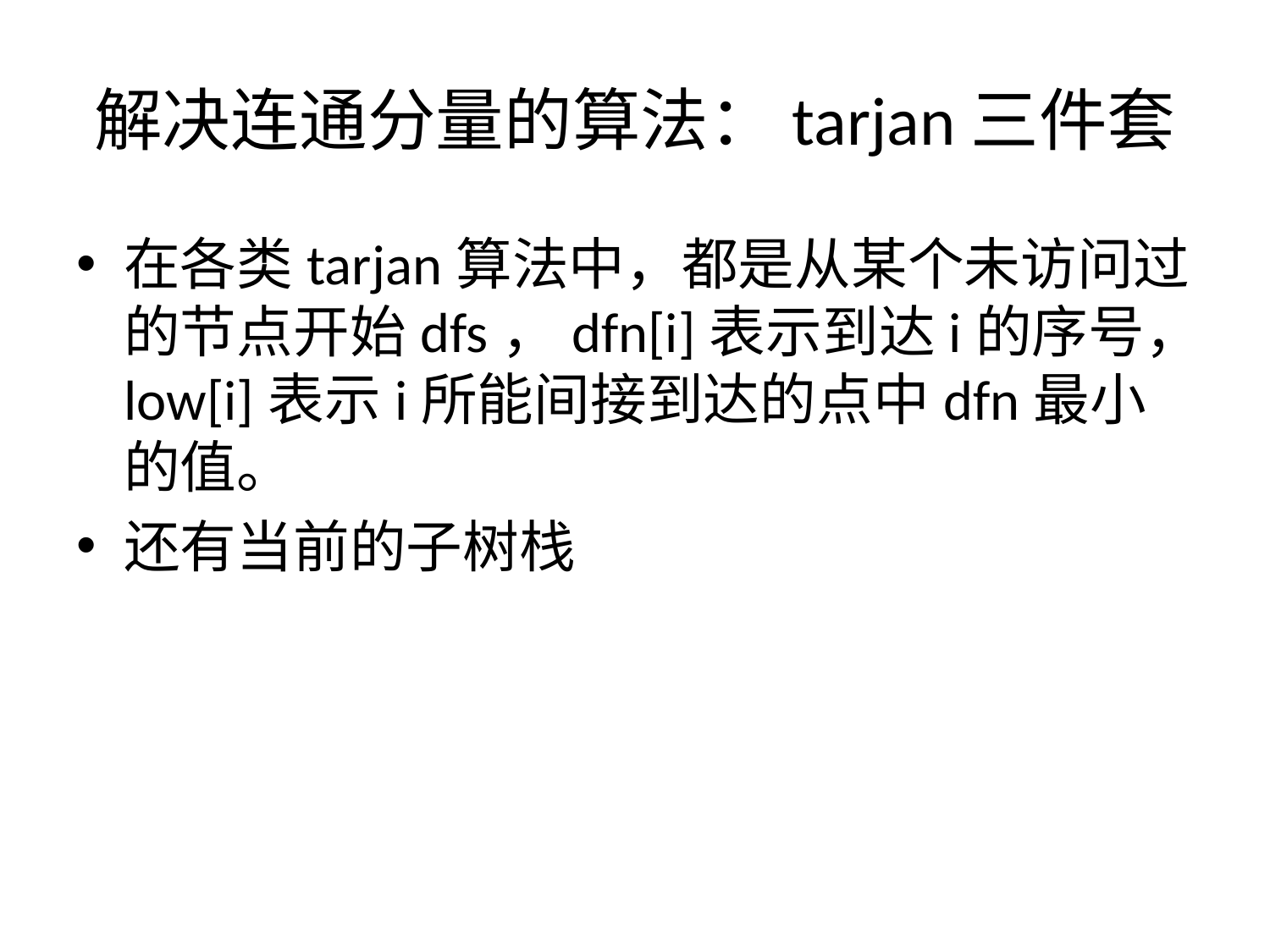

# 解决连通分量的算法：tarjan三件套
在各类tarjan算法中，都是从某个未访问过的节点开始dfs，dfn[i]表示到达i的序号，low[i]表示i所能间接到达的点中dfn最小的值。
还有当前的子树栈